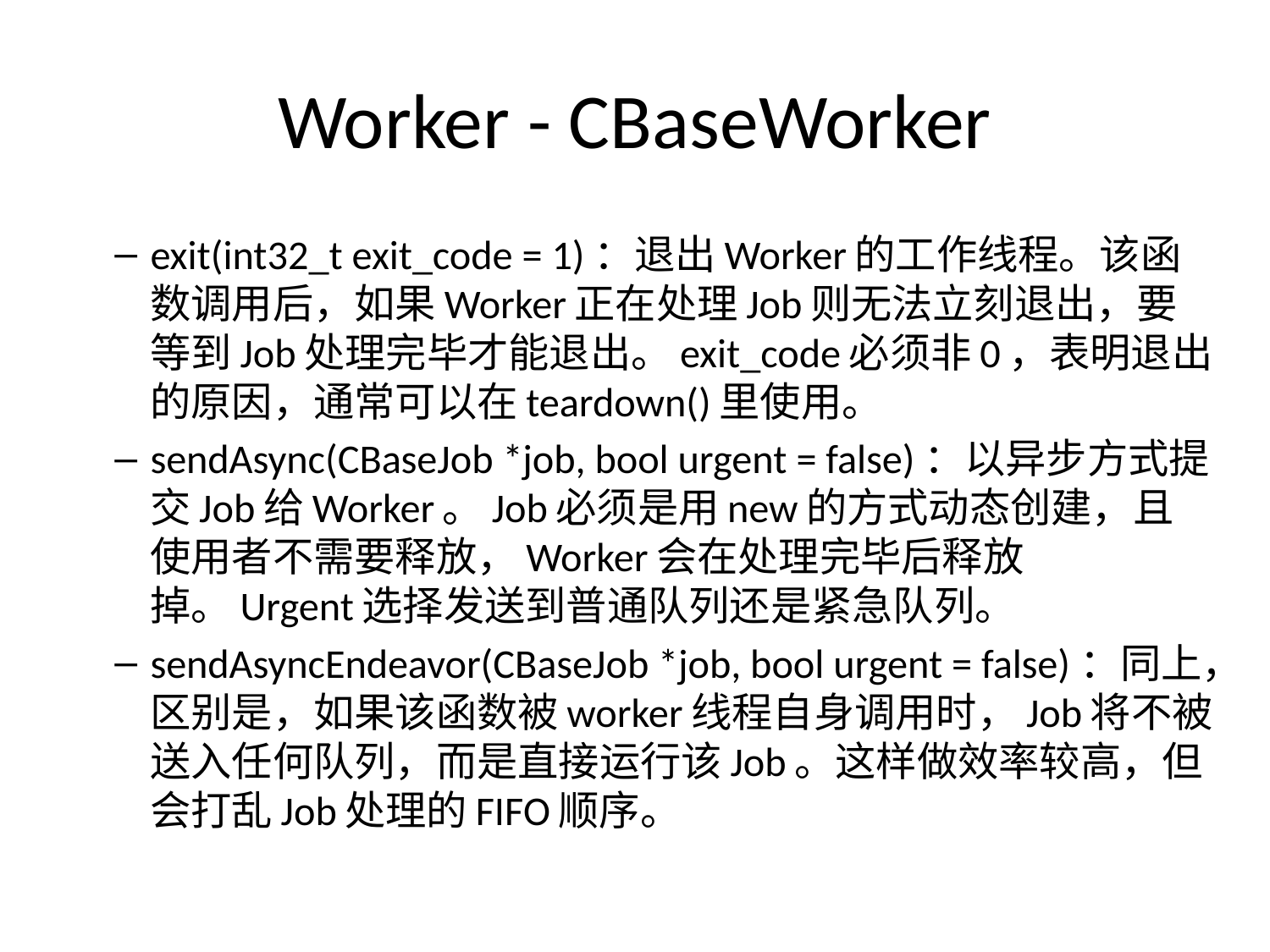

# Worker - CBaseWorker
exit(int32_t exit_code = 1)：退出Worker的工作线程。该函数调用后，如果Worker正在处理Job则无法立刻退出，要等到Job处理完毕才能退出。exit_code必须非0，表明退出的原因，通常可以在teardown()里使用。
sendAsync(CBaseJob *job, bool urgent = false)：以异步方式提交Job给Worker。Job必须是用new的方式动态创建，且使用者不需要释放，Worker会在处理完毕后释放掉。Urgent选择发送到普通队列还是紧急队列。
sendAsyncEndeavor(CBaseJob *job, bool urgent = false)：同上，区别是，如果该函数被worker线程自身调用时，Job将不被送入任何队列，而是直接运行该Job。这样做效率较高，但会打乱Job处理的FIFO顺序。